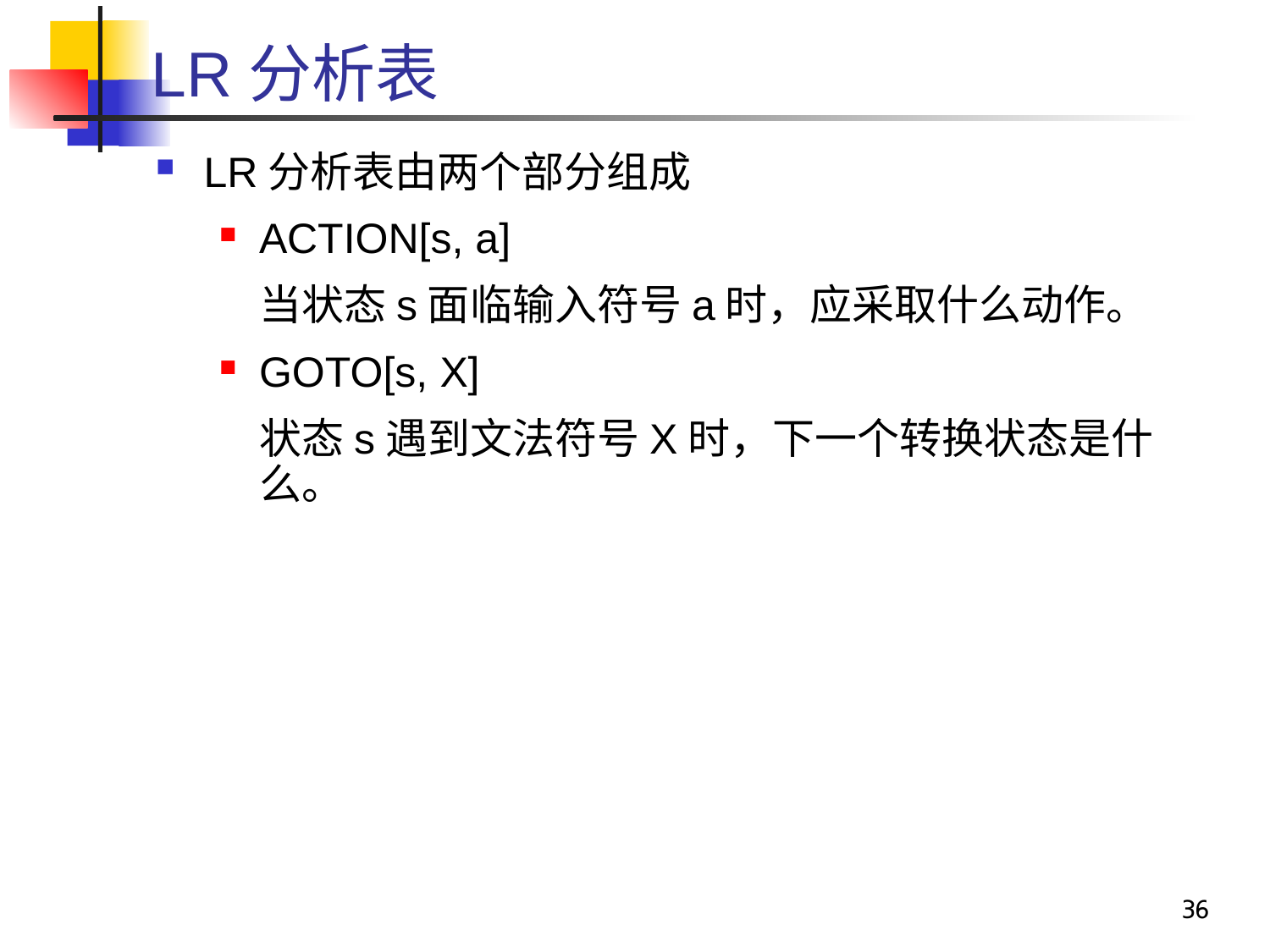

# LR分析表
LR分析表由两个部分组成
ACTION[s, a]
	当状态s面临输入符号a时，应采取什么动作。
GOTO[s, X]
	状态s遇到文法符号X时，下一个转换状态是什么。
36